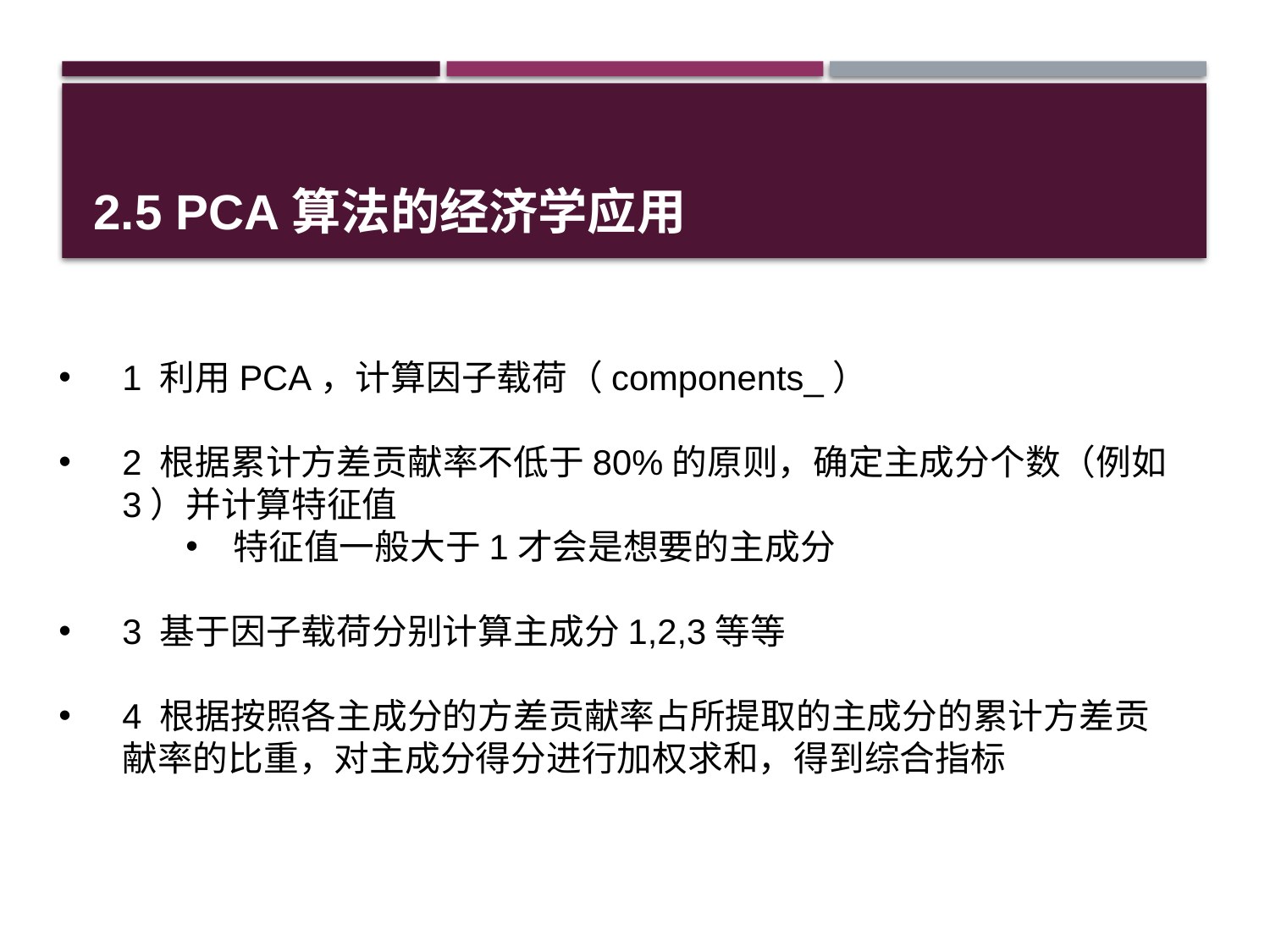

# 2.5 PCA算法的经济学应用
1 利用PCA，计算因子载荷（components_）

2 根据累计方差贡献率不低于80%的原则，确定主成分个数（例如3）并计算特征值
特征值一般大于1才会是想要的主成分

3 基于因子载荷分别计算主成分1,2,3等等

4 根据按照各主成分的方差贡献率占所提取的主成分的累计方差贡献率的比重，对主成分得分进行加权求和，得到综合指标